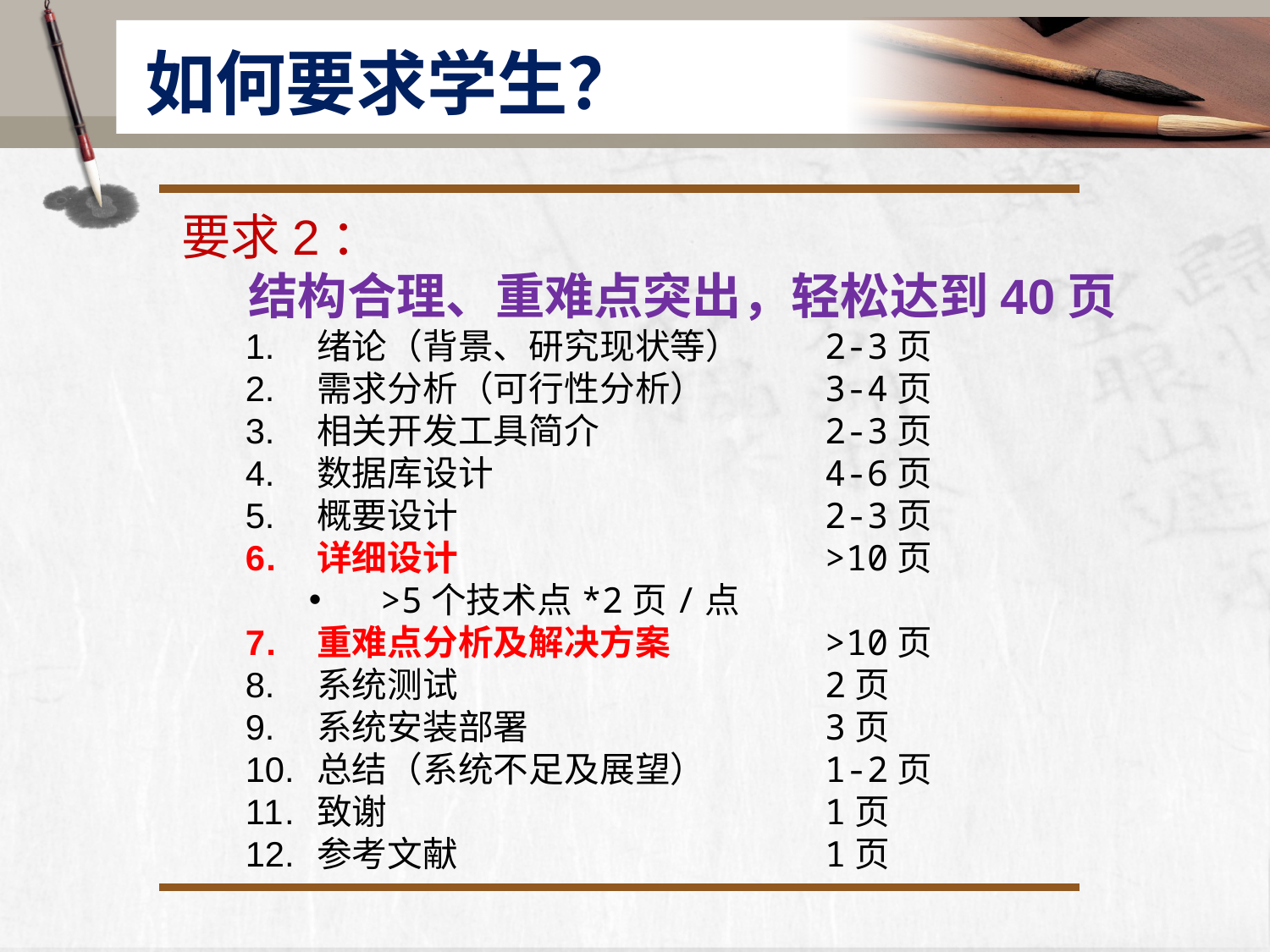

# 如何要求学生？
要求2：
     结构合理、重难点突出，轻松达到40页
绪论（背景、研究现状等）	2-3页
需求分析（可行性分析）	3-4页
相关开发工具简介		2-3页
数据库设计			4-6页
概要设计			2-3页
详细设计			>10页
>5个技术点*2页/点
重难点分析及解决方案		>10页
系统测试			2页
系统安装部署			3页
总结（系统不足及展望）	1-2页
致谢				1页
参考文献			1页